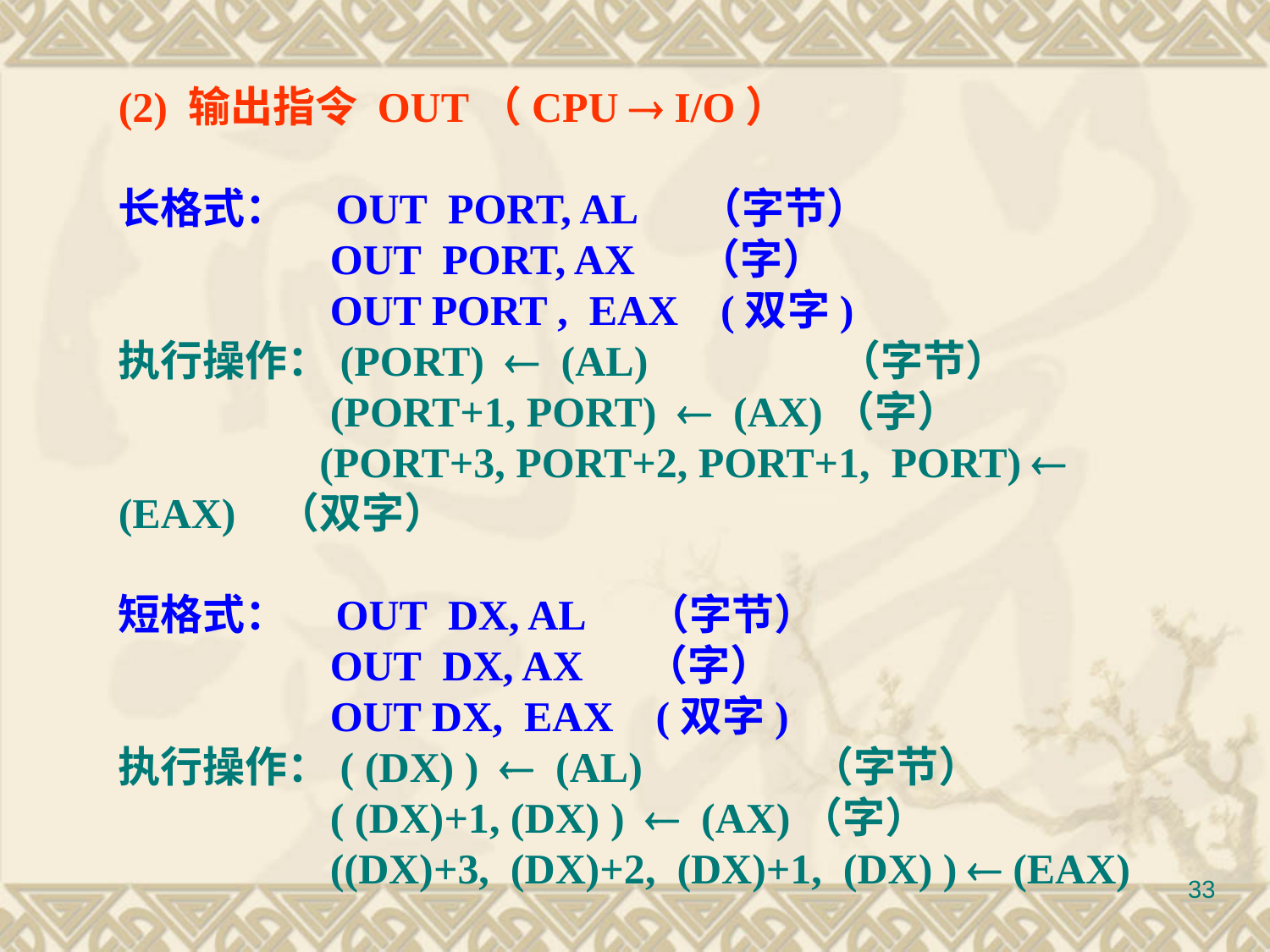

(2) 输出指令 OUT（CPU → I/O）

长格式：    OUT  PORT, AL     （字节）
                    OUT  PORT, AX     （字）
                    OUT PORT ,  EAX    (双字)
执行操作：(PORT)  ←  (AL)                 （字节）
                    (PORT+1, PORT)  ←  (AX)（字）
                   (PORT+3, PORT+2, PORT+1,  PORT) ← (EAX)   （双字）

短格式：    OUT  DX, AL     （字节）
                    OUT  DX, AX     （字）
                    OUT DX,  EAX    (双字)
执行操作：( (DX) )  ←  (AL)               （字节）
                    ( (DX)+1, (DX) )  ←  (AX)（字）
                    ((DX)+3,  (DX)+2,  (DX)+1,  (DX) ) ← (EAX)
33